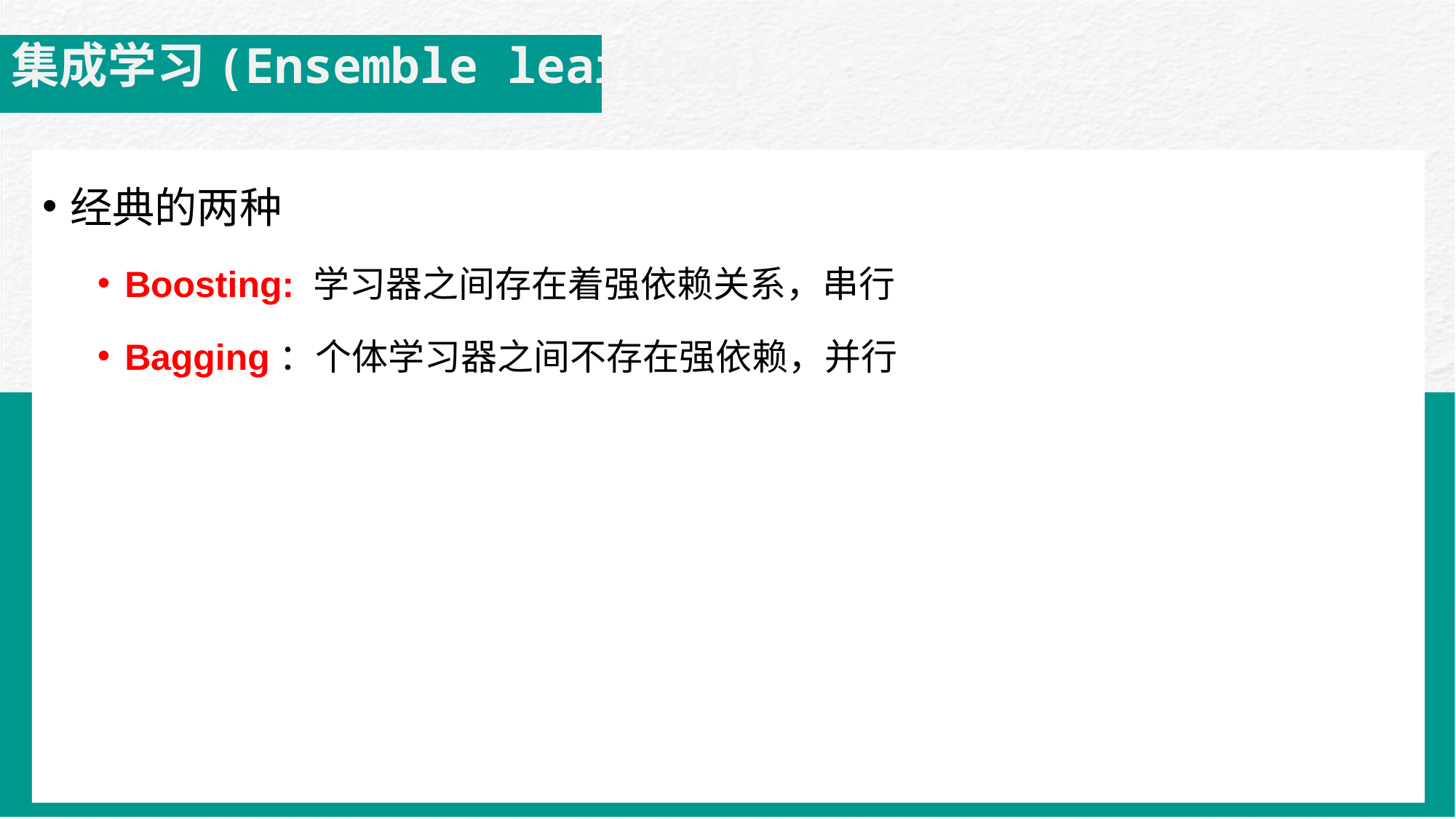

# 集成学习(Ensemble learning)
经典的两种
Boosting: 学习器之间存在着强依赖关系，串行
Bagging：个体学习器之间不存在强依赖，并行